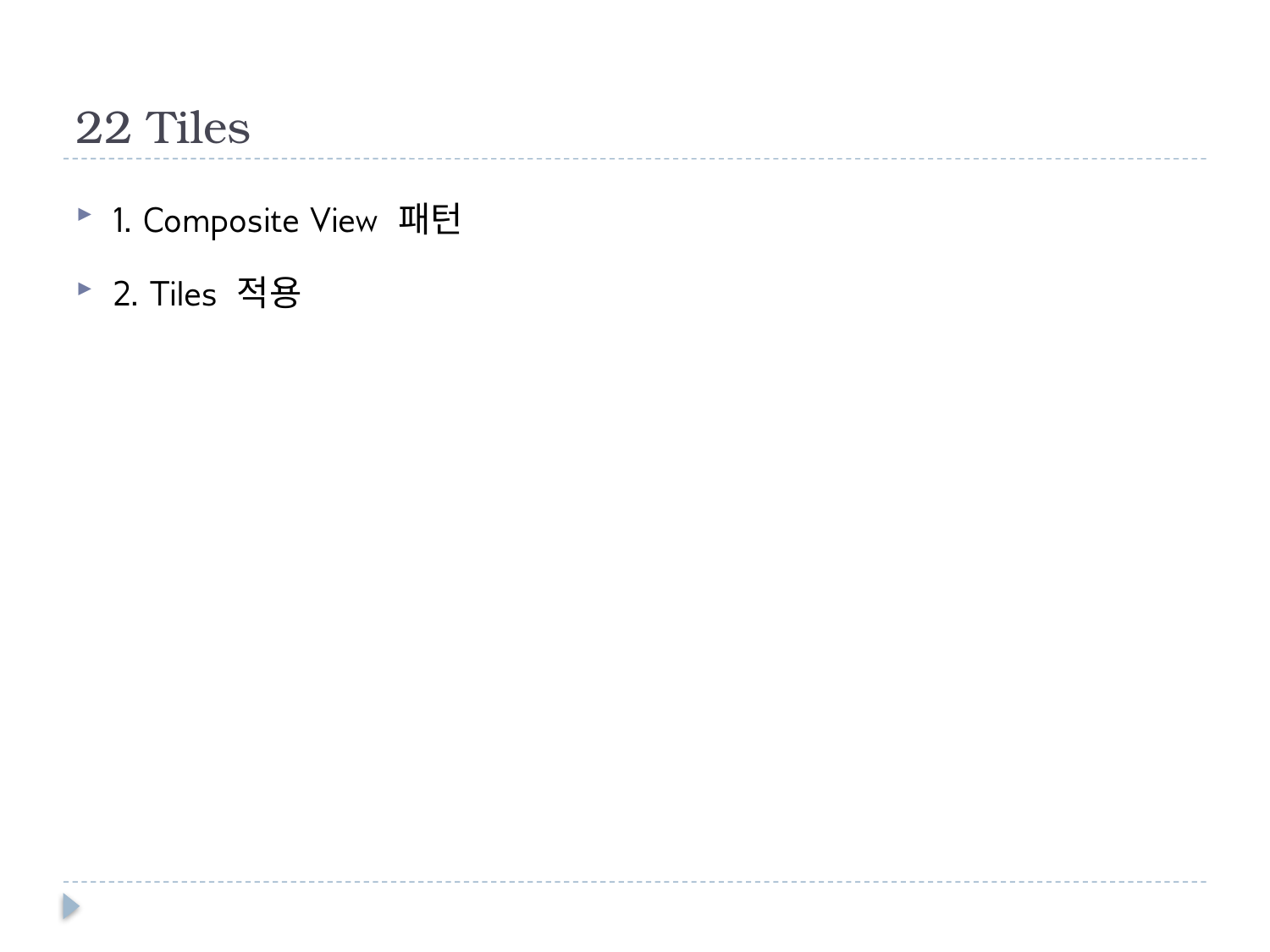

# 22 Tiles
1. Composite View 패턴
2. Tiles 적용